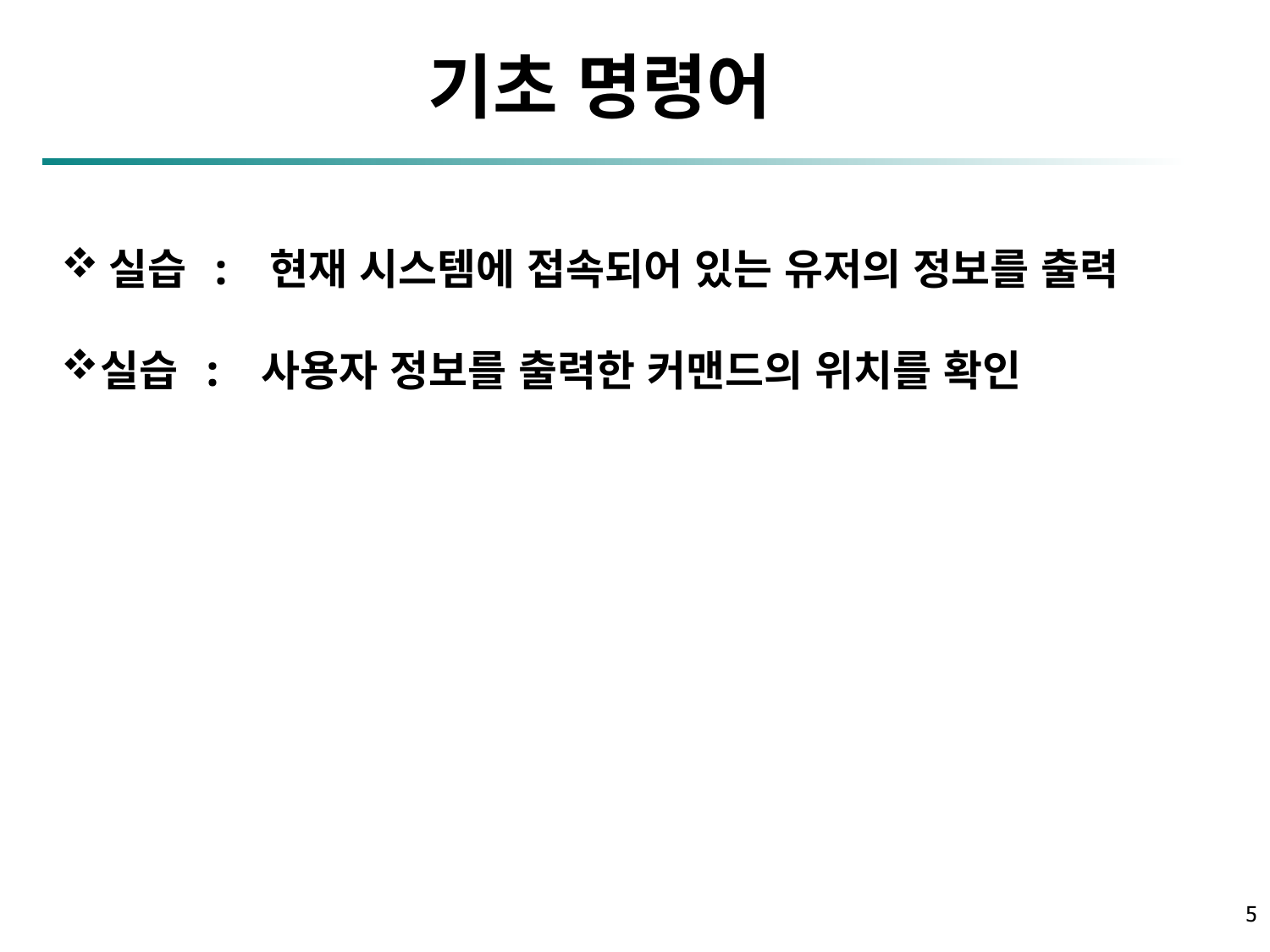

파일 편집 : VI 에디터
기초 명령어
실습 : 현재 시스템에 접속되어 있는 유저의 정보를 출력

실습 : 사용자 정보를 출력한 커맨드의 위치를 확인

5